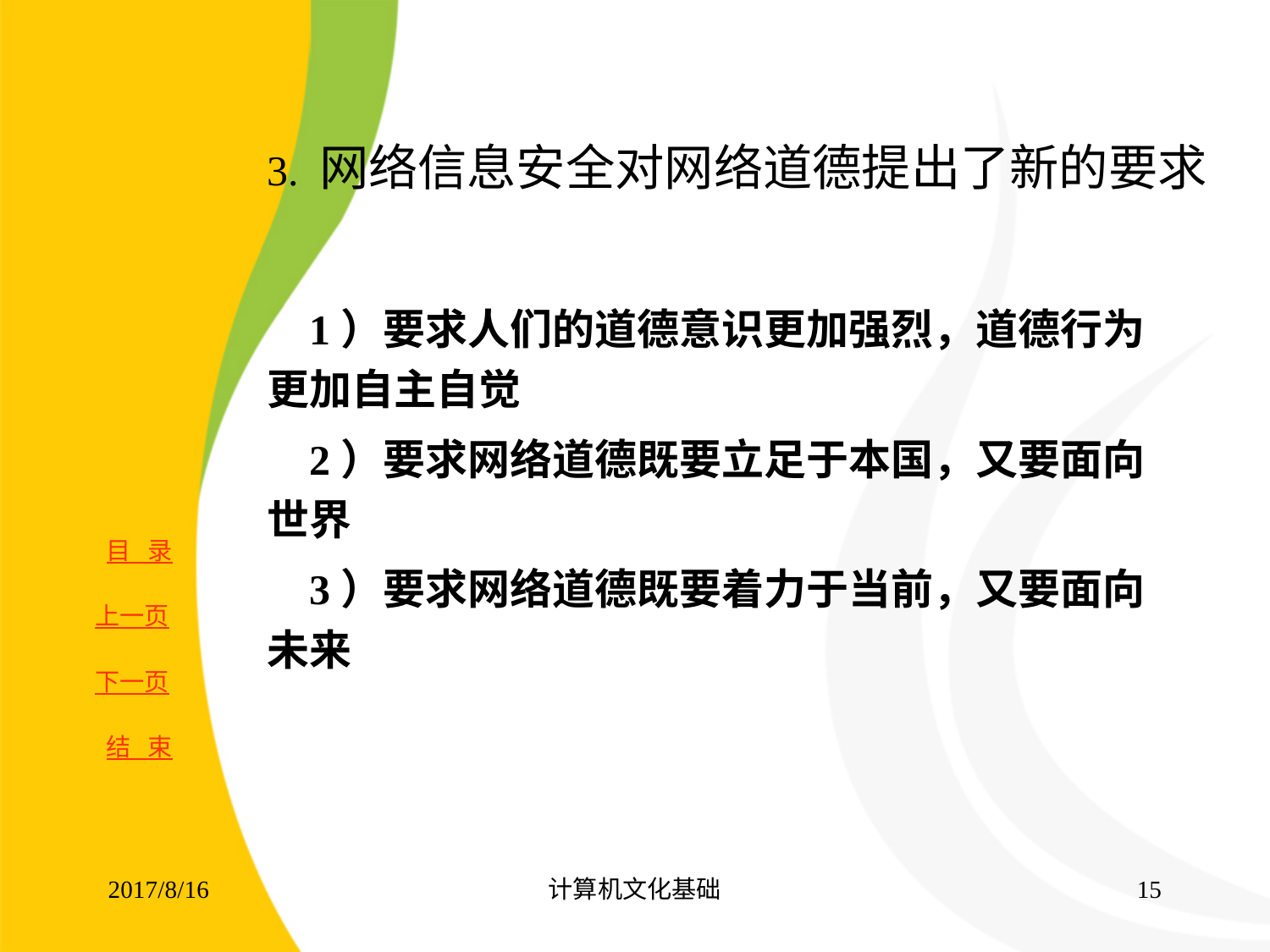

# 3. 网络信息安全对网络道德提出了新的要求
    1）要求人们的道德意识更加强烈，道德行为更加自主自觉
    2）要求网络道德既要立足于本国，又要面向世界
    3）要求网络道德既要着力于当前，又要面向未来
2017/8/16
计算机文化基础
15